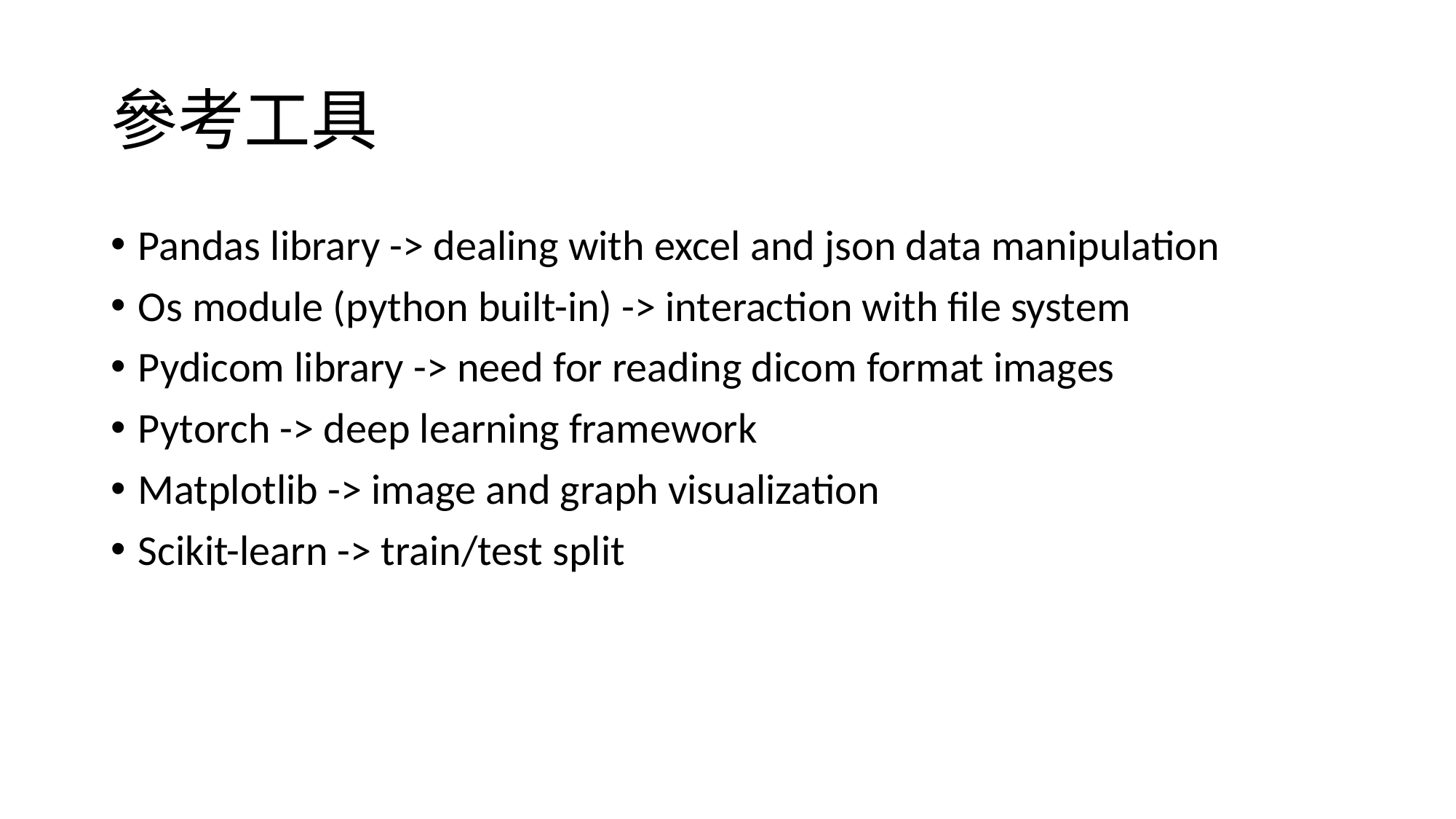

# 參考工具
Pandas library -> dealing with excel and json data manipulation
Os module (python built-in) -> interaction with file system
Pydicom library -> need for reading dicom format images
Pytorch -> deep learning framework
Matplotlib -> image and graph visualization
Scikit-learn -> train/test split